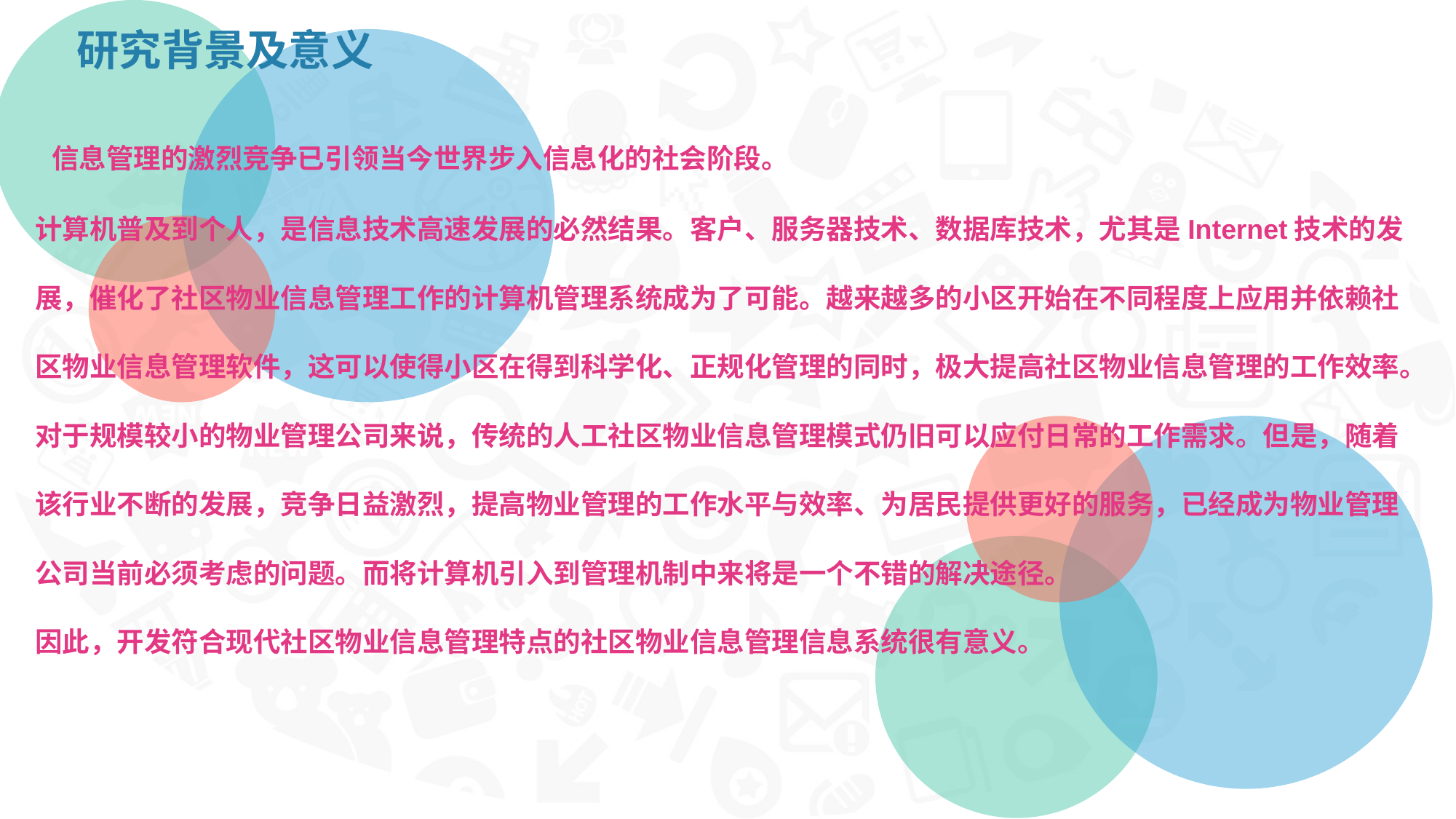

研究背景及意义

 信息管理的激烈竞争已引领当今世界步入信息化的社会阶段。
计算机普及到个人，是信息技术高速发展的必然结果。客户、服务器技术、数据库技术，尤其是Internet技术的发展，催化了社区物业信息管理工作的计算机管理系统成为了可能。越来越多的小区开始在不同程度上应用并依赖社区物业信息管理软件，这可以使得小区在得到科学化、正规化管理的同时，极大提高社区物业信息管理的工作效率。
对于规模较小的物业管理公司来说，传统的人工社区物业信息管理模式仍旧可以应付日常的工作需求。但是，随着该行业不断的发展，竞争日益激烈，提高物业管理的工作水平与效率、为居民提供更好的服务，已经成为物业管理公司当前必须考虑的问题。而将计算机引入到管理机制中来将是一个不错的解决途径。
因此，开发符合现代社区物业信息管理特点的社区物业信息管理信息系统很有意义。